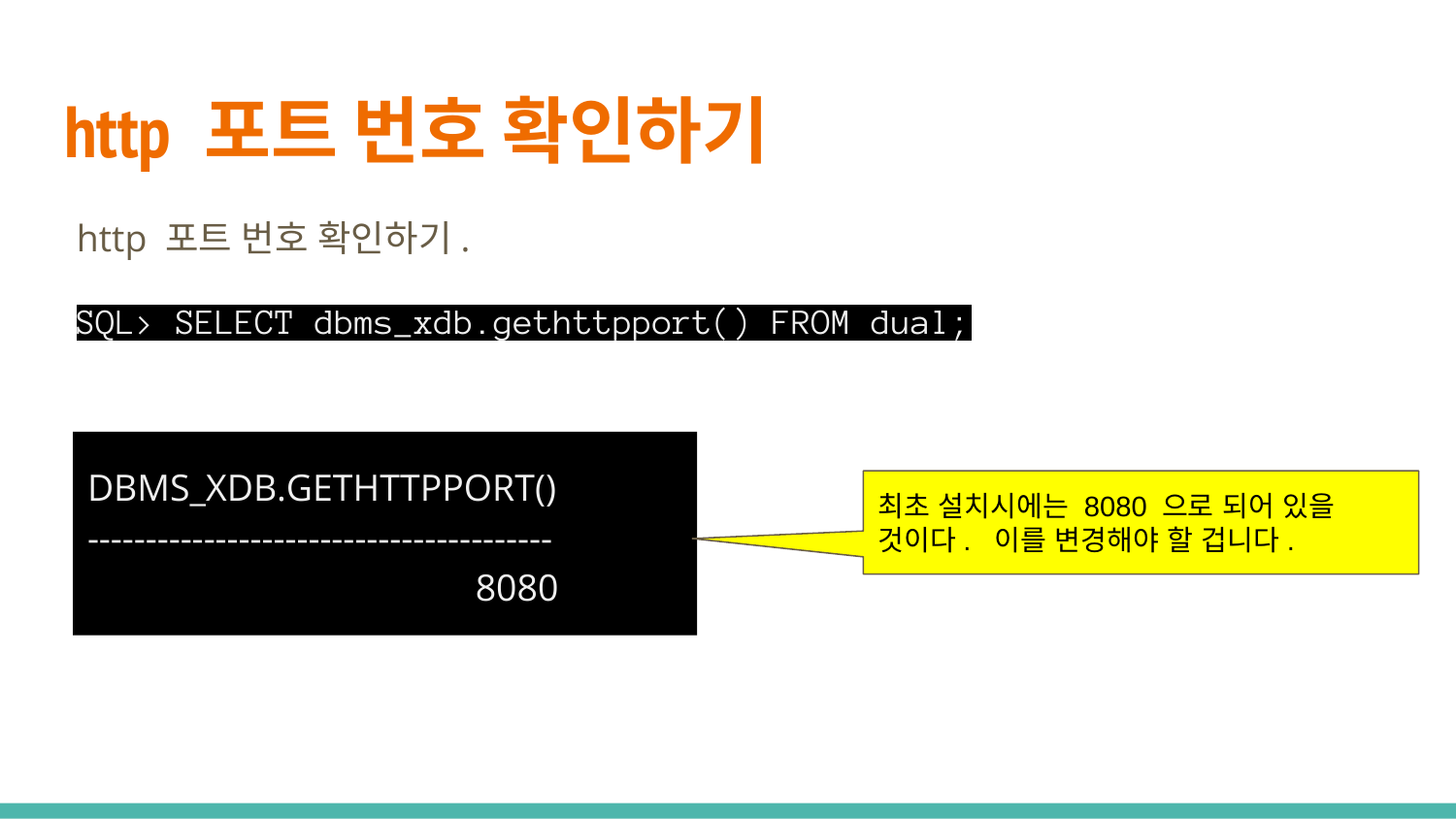

# http 포트 번호 확인하기
http 포트 번호 확인하기.
SQL> SELECT dbms_xdb.gethttpport() FROM dual;

DBMS_XDB.GETHTTPPORT()
----------------------------------------
                                         8080
최초 설치시에는 8080 으로 되어 있을 것이다.  이를 변경해야 할 겁니다.